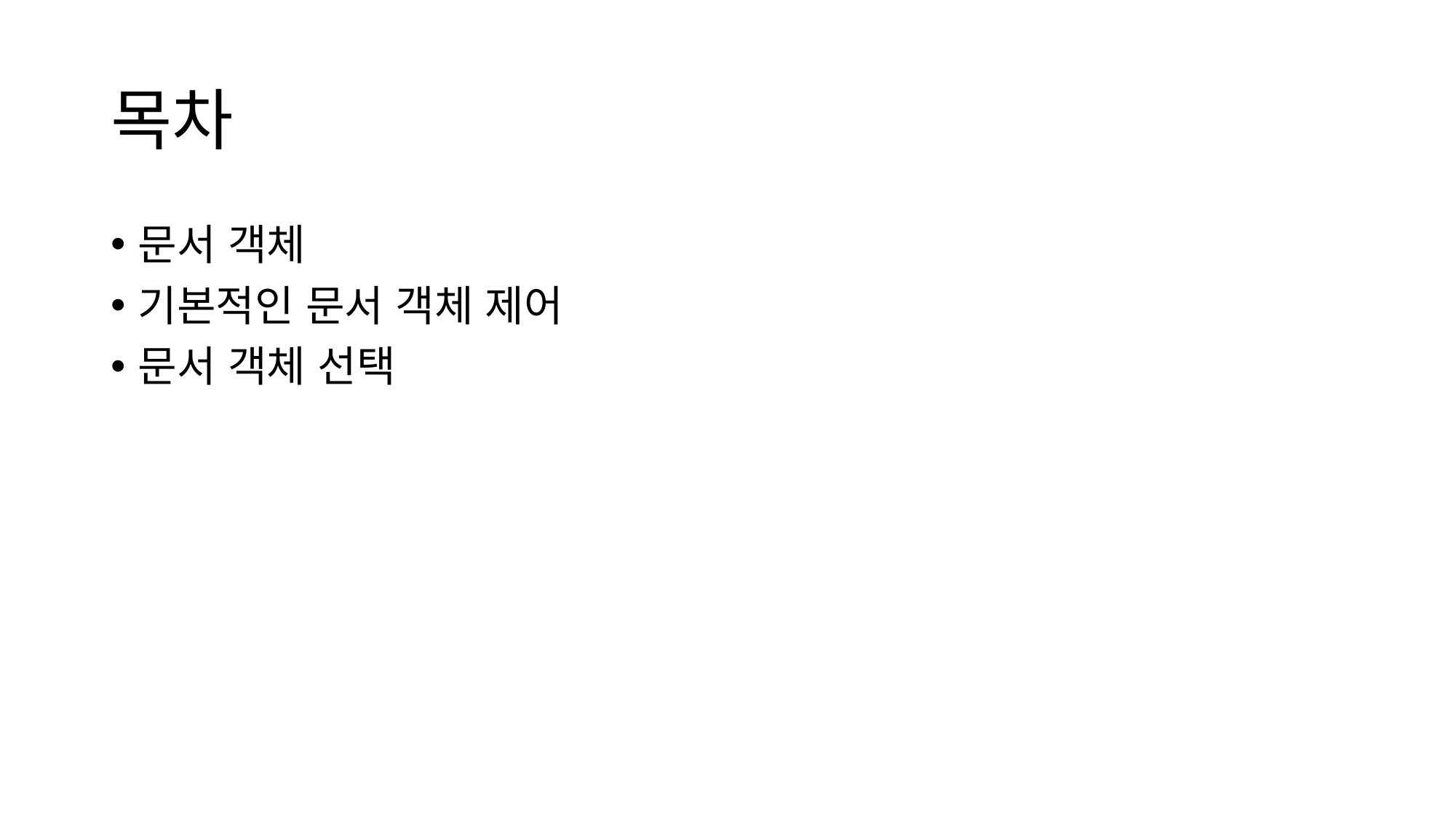

# 목차
문서 객체
기본적인 문서 객체 제어
문서 객체 선택